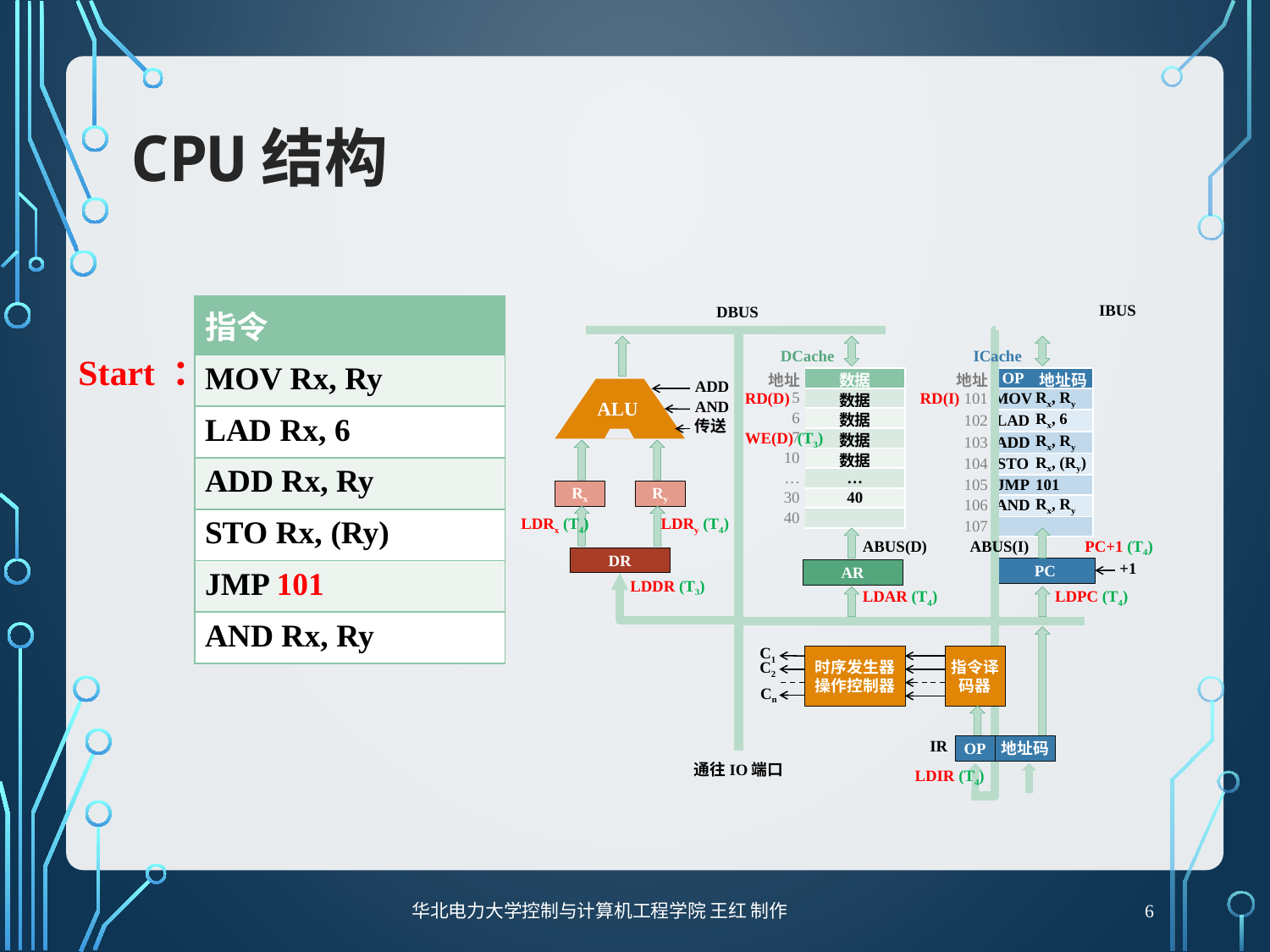

# CPU结构
| 指令 |
| --- |
| MOV Rx, Ry |
| LAD Rx, 6 |
| ADD Rx, Ry |
| STO Rx, (Ry) |
| JMP 101 |
| AND Rx, Ry |
IBUS
DBUS

Start ：
DCache
ICache
| 地址 | 数据 |
| --- | --- |
| 5 | 数据 |
| 6 | 数据 |
| 7 | 数据 |
| 10 | 数据 |
| … | … |
| 30 | 40 |
| 40 |  |
| 地址 | OP | 地址码 |
| --- | --- | --- |
| 101 | MOV | Rx, Ry |
| 102 | LAD | Rx, 6 |
| 103 | ADD | Rx, Ry |
| 104 | STO | Rx, (Ry) |
| 105 | JMP | 101 |
| 106 | AND | Rx, Ry |
| 107 |  |  |
ADD

ALU
RD(D)
RD(I)
AND
传送
WE(D) (T3)

Rx
Ry

LDRx (T4)
LDRy (T4)

ABUS(D)
ABUS(I)
PC+1 (T4)
DR
PC
+1
AR
LDDR (T3)
LDAR (T4)
LDPC (T4)

C1
时序发生器
操作控制器
指令译码器
C2
Cn

IR
OP
地址码
通往IO端口

LDIR (T4)

华北电力大学控制与计算机工程学院 王红 制作
6